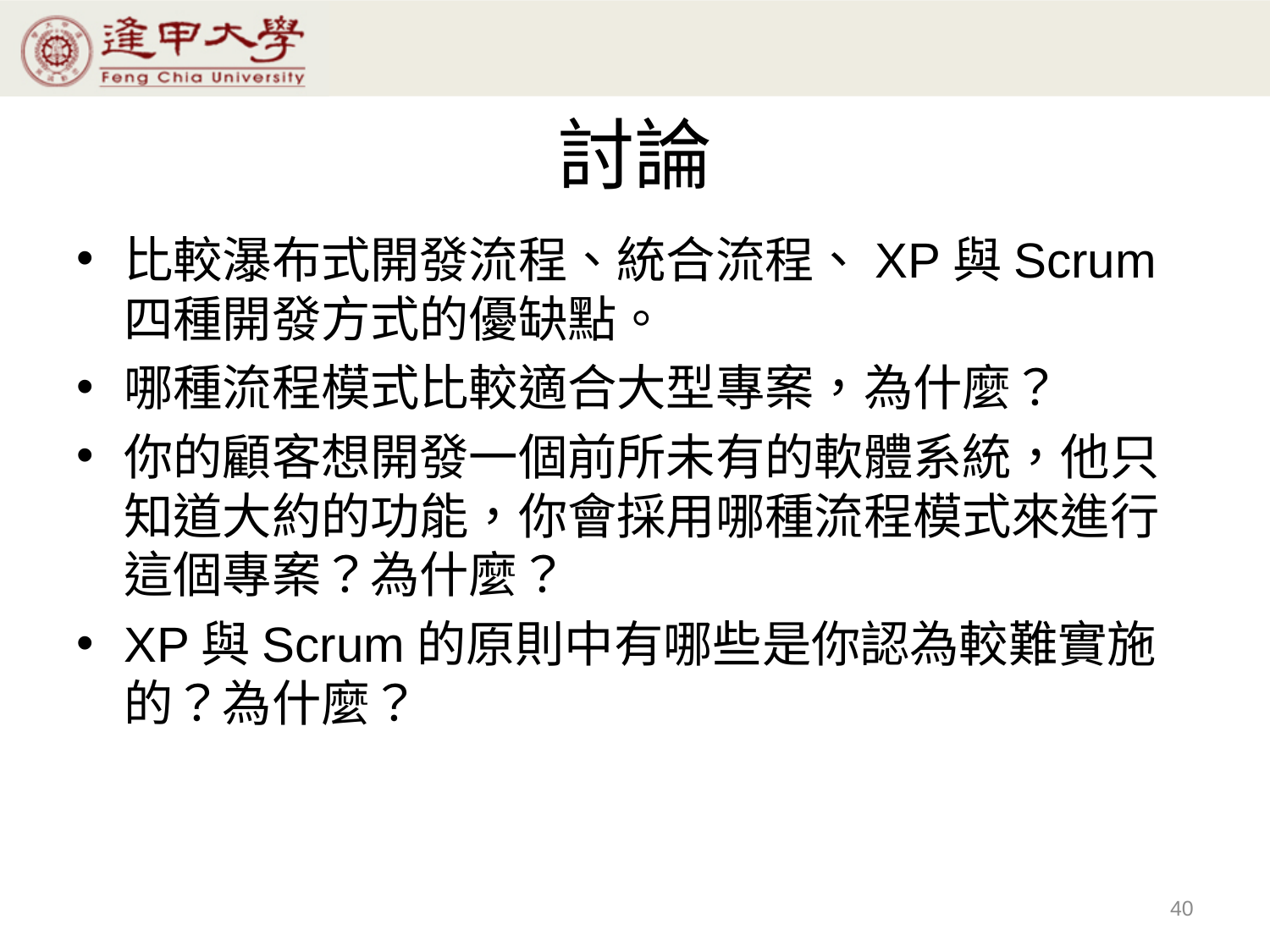

# 討論
比較瀑布式開發流程、統合流程、XP與Scrum四種開發方式的優缺點。
哪種流程模式比較適合大型專案，為什麼？
你的顧客想開發一個前所未有的軟體系統，他只知道大約的功能，你會採用哪種流程模式來進行這個專案？為什麼？
XP與Scrum的原則中有哪些是你認為較難實施的？為什麼？

40